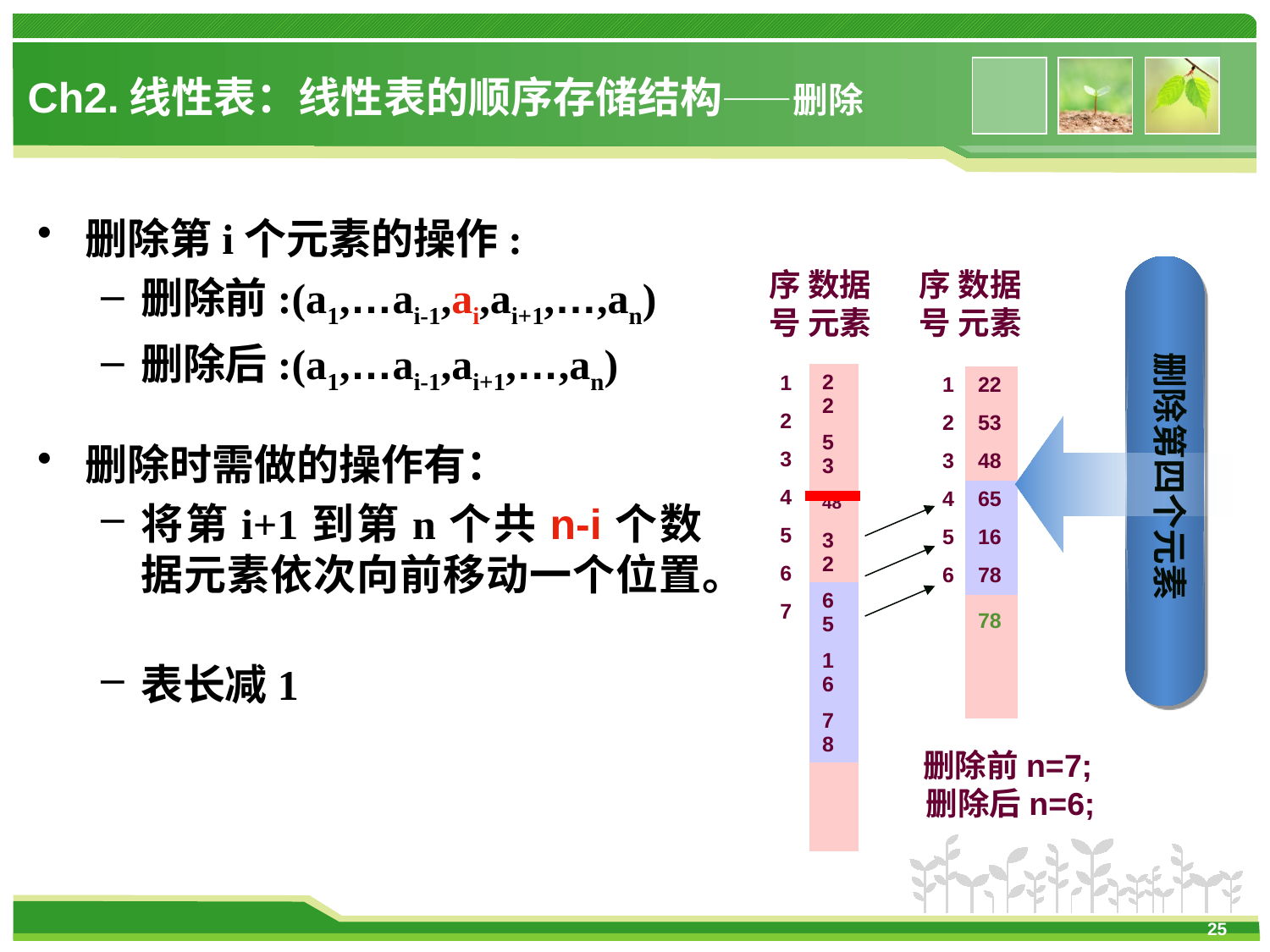

# Ch2.线性表：线性表的顺序存储结构——删除
删除第i个元素的操作:
删除前:(a1,…ai-1,ai,ai+1,…,an)
删除后:(a1,…ai-1,ai+1,…,an)
删除时需做的操作有：
将第i+1到第n个共n-i个数据元素依次向前移动一个位置。
表长减1

序号

数据元素

序号

数据元素

删除第四个元素
| 1 |
| --- |
| 2 |
| 3 |
| 4 |
| 5 |
| 6 |
| 7 |
|  |
|  |
|  |
|  |
|  |
| 22 |
| --- |
| 53 |
| 48 |
| 32 |
| 65 |
| 16 |
| 78 |
|  |
|  |
|  |
|  |
|  |
| 1 |
| --- |
| 2 |
| 3 |
| 4 |
| 5 |
| 6 |
|  |
|  |
|  |
|  |
|  |
|  |
| 22 |
| --- |
| 53 |
| 48 |
| 65 |
| 16 |
| 78 |
| 78 |
|  |
|  |
|  |
|  |
|  |

删除前n=7;删除后n=6;
25